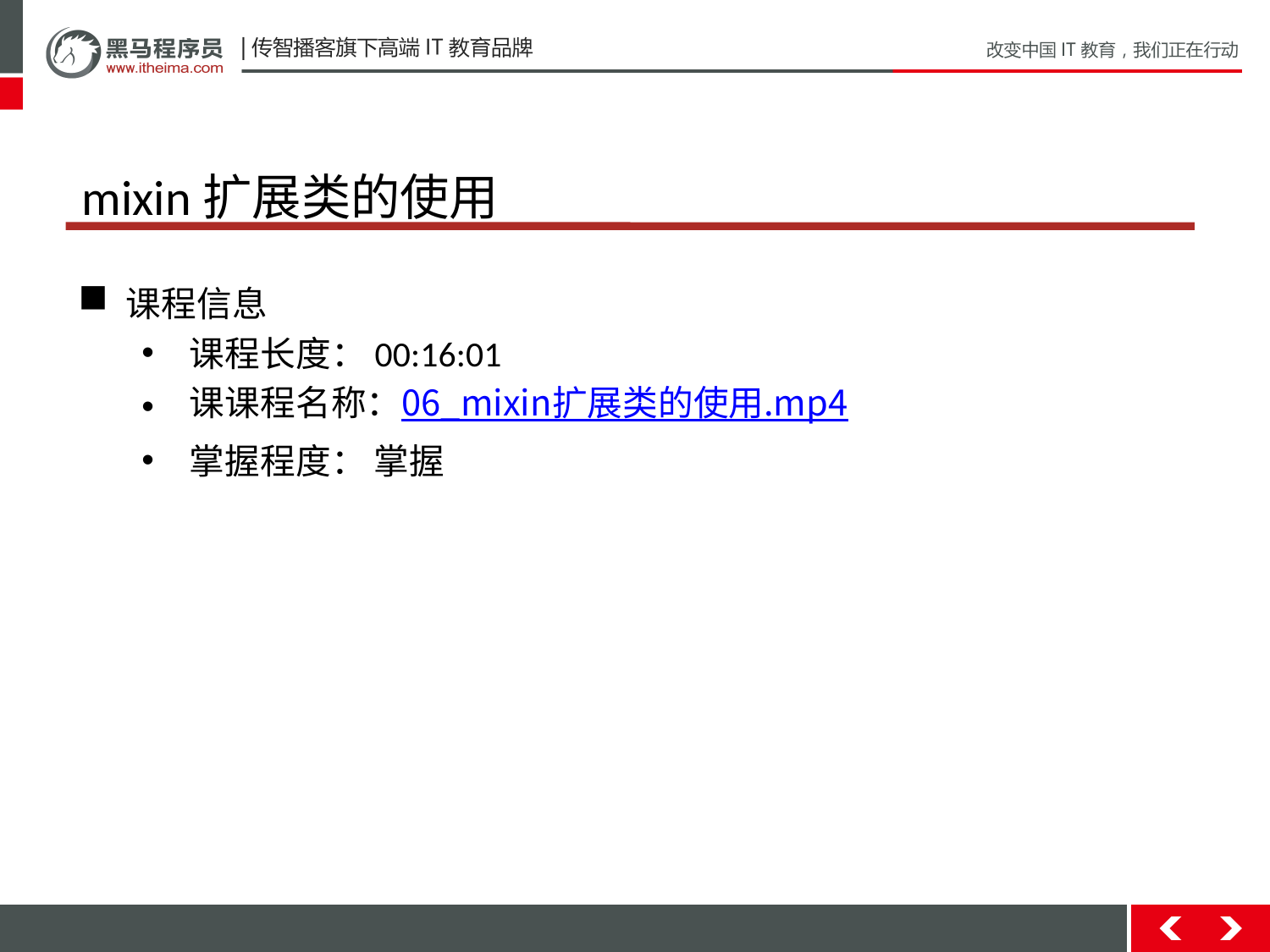

# mixin扩展类的使用

课程信息
课程长度：00:16:01
课课程名称：06_mixin扩展类的使用.mp4
掌握程度： 掌握